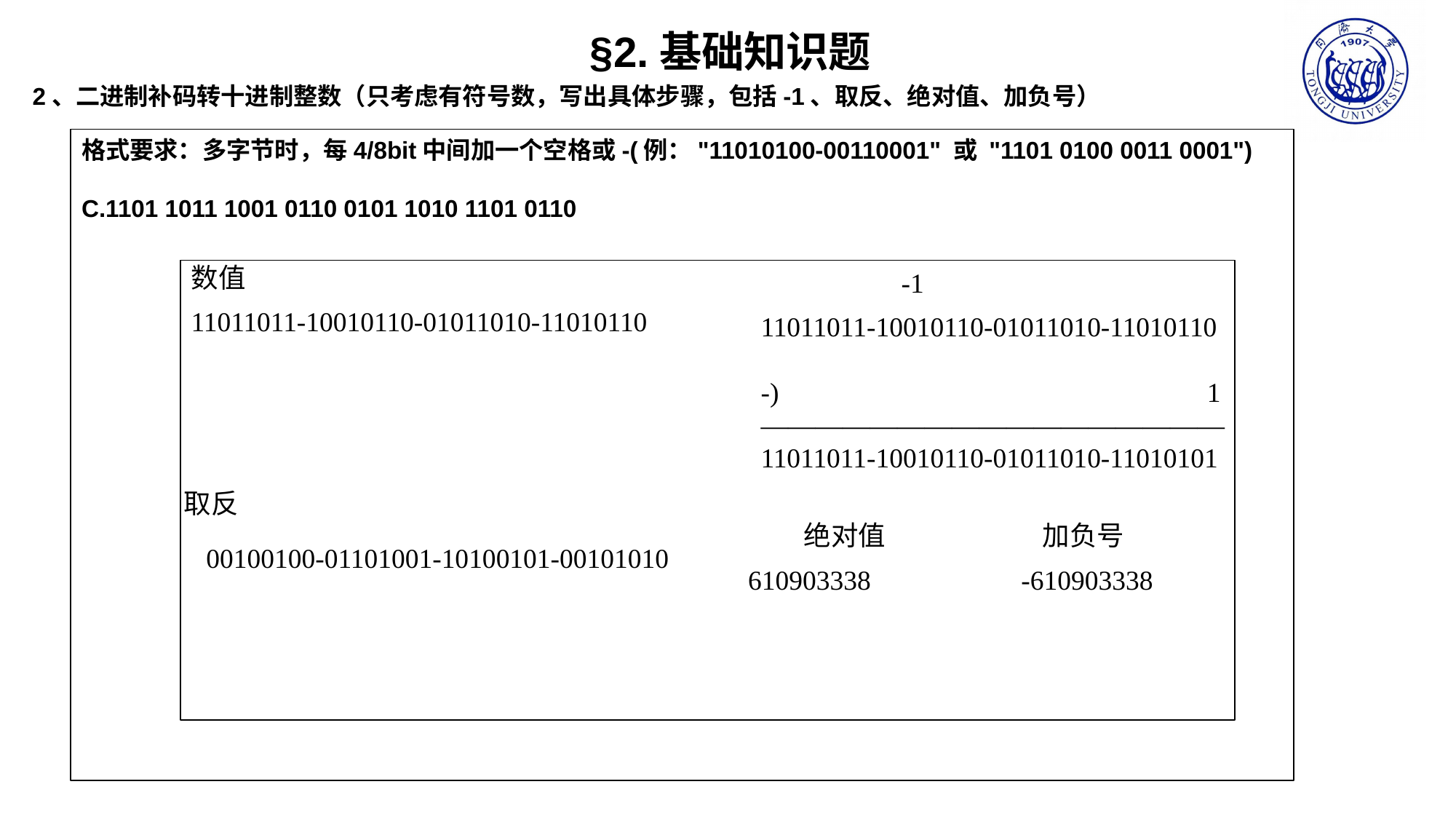

§2.基础知识题
2、二进制补码转十进制整数（只考虑有符号数，写出具体步骤，包括-1、取反、绝对值、加负号）
格式要求：多字节时，每4/8bit中间加一个空格或-(例："11010100-00110001" 或 "1101 0100 0011 0001")

C.1101 1011 1001 0110 0101 1010 1101 0110
数值

-1
11011011-10010110-01011010-11010110
11011011-10010110-01011010-11010110

-)                                                              1
—————————————————
11011011-10010110-01011010-11010101
取反
绝对值
加负号
00100100-01101001-10100101-00101010
610903338
-610903338